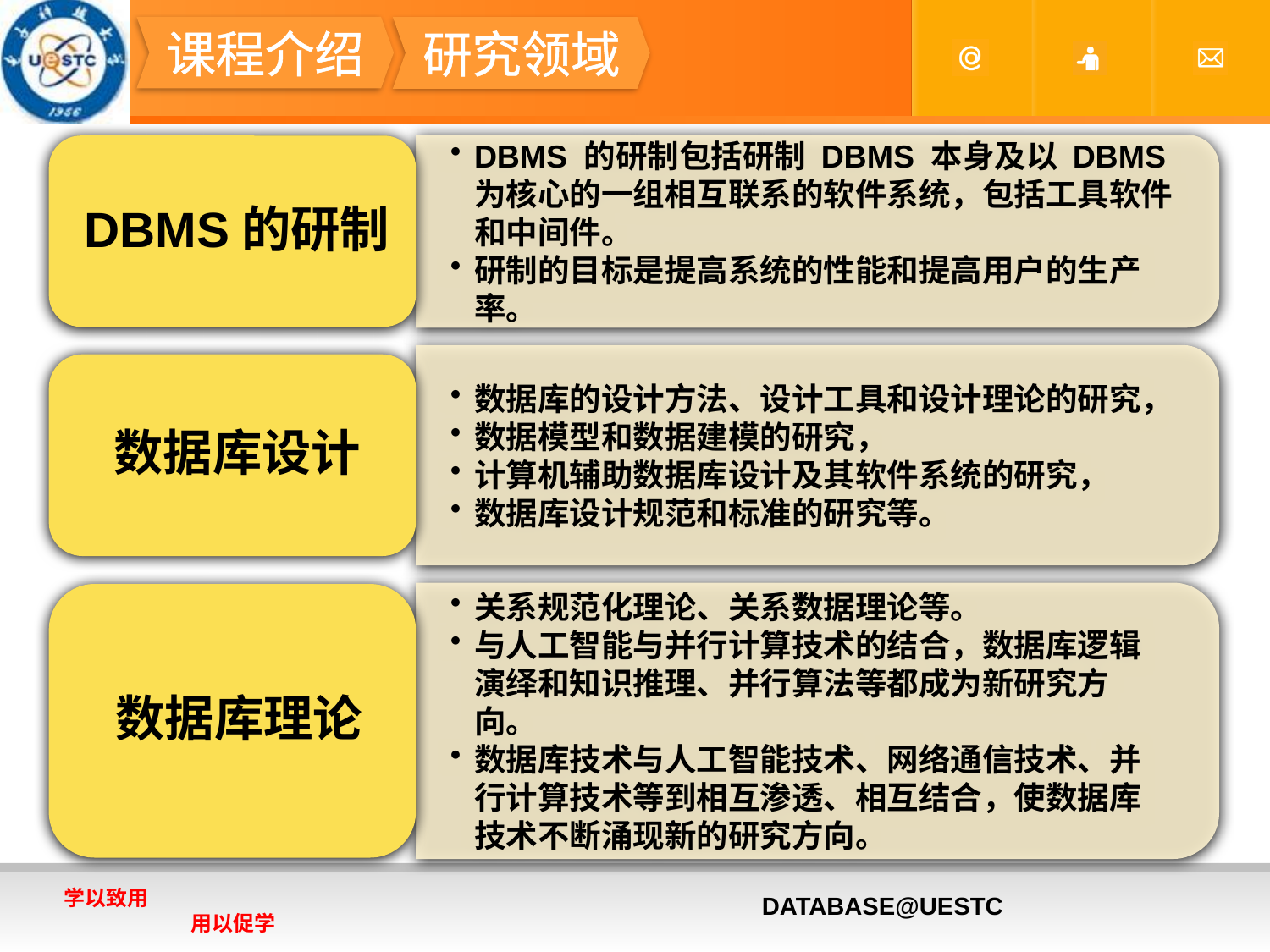

#
课程介绍
研究领域
DBMS 的研制包括研制 DBMS 本身及以 DBMS 为核心的一组相互联系的软件系统，包括工具软件和中间件。
研制的目标是提高系统的性能和提高用户的生产率。
DBMS的研制
数据库的设计方法、设计工具和设计理论的研究，
数据模型和数据建模的研究，
计算机辅助数据库设计及其软件系统的研究，
数据库设计规范和标准的研究等。
数据库设计
关系规范化理论、关系数据理论等。
与人工智能与并行计算技术的结合，数据库逻辑演绎和知识推理、并行算法等都成为新研究方向。
数据库技术与人工智能技术、网络通信技术、并行计算技术等到相互渗透、相互结合，使数据库技术不断涌现新的研究方向。
数据库理论